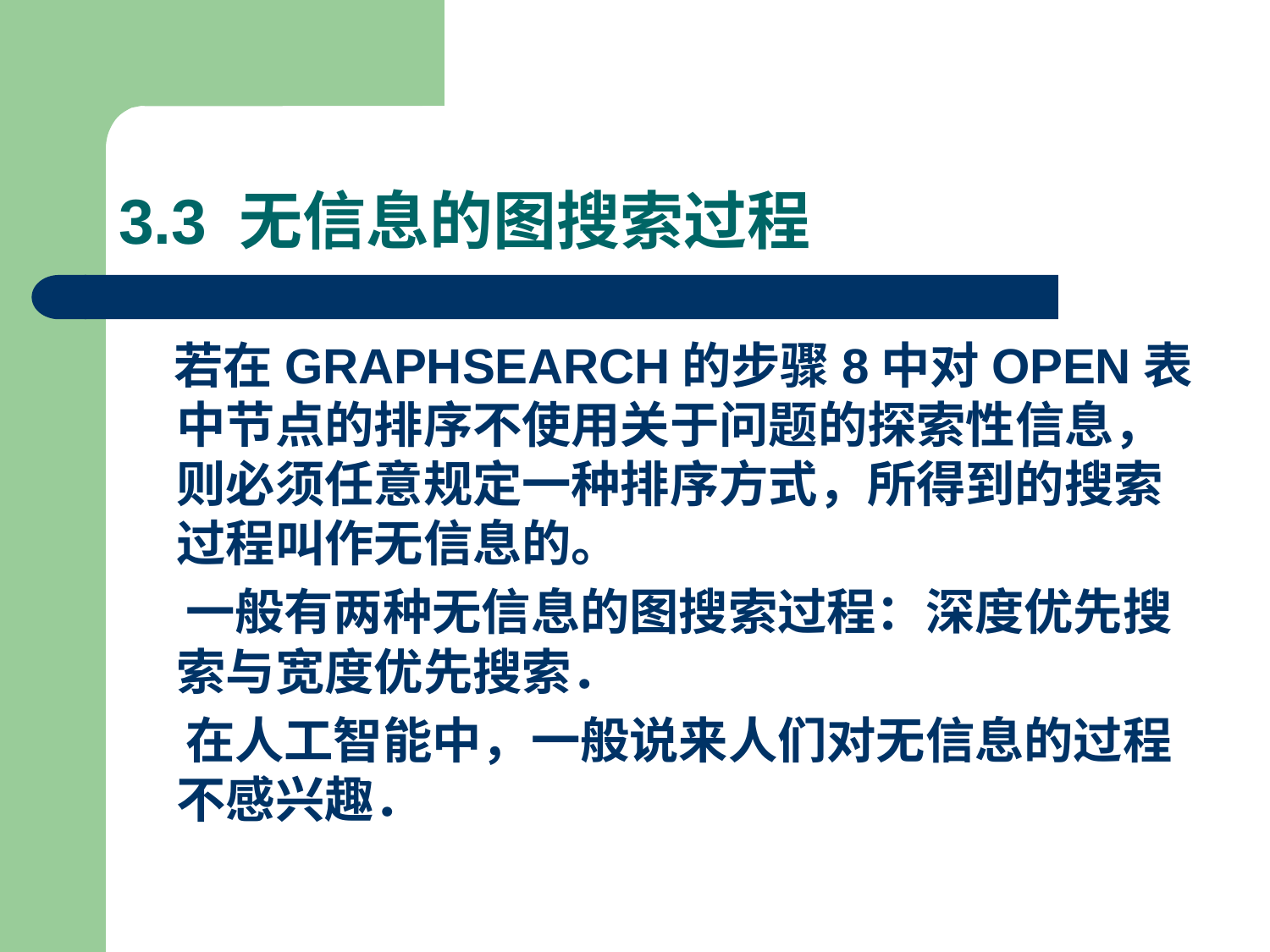

# 3.3 无信息的图搜索过程
   若在GRAPHSEARCH的步骤8中对OPEN表中节点的排序不使用关于问题的探索性信息，则必须任意规定一种排序方式，所得到的搜索过程叫作无信息的。
    一般有两种无信息的图搜索过程：深度优先搜索与宽度优先搜索．
    在人工智能中，一般说来人们对无信息的过程不感兴趣．
27